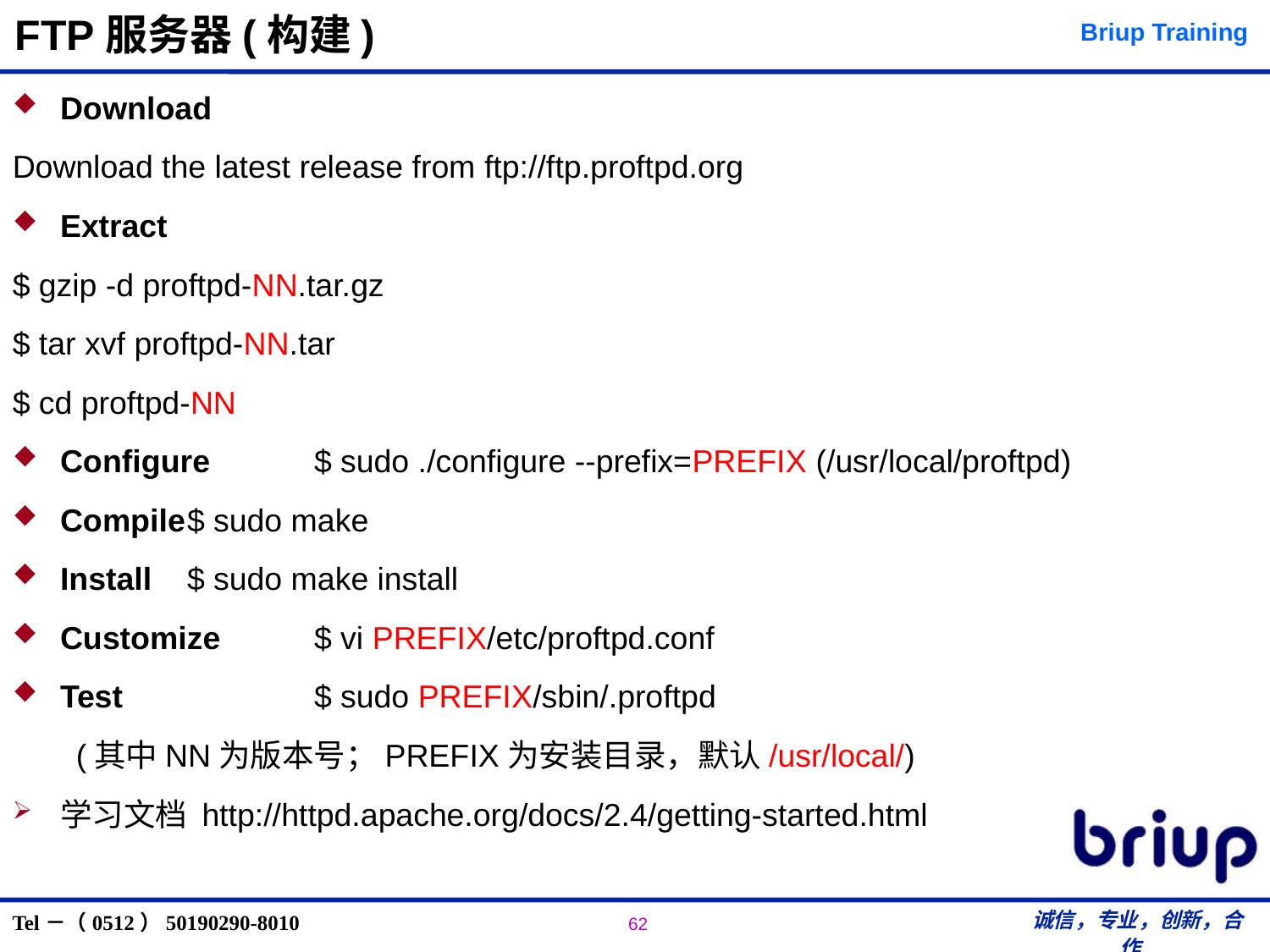

# FTP服务器(构建)
Download
Download the latest release from ftp://ftp.proftpd.org
Extract
$ gzip -d proftpd-NN.tar.gz
$ tar xvf proftpd-NN.tar
$ cd proftpd-NN
Configure	$ sudo ./configure --prefix=PREFIX (/usr/local/proftpd)
Compile	$ sudo make
Install	$ sudo make install
Customize	$ vi PREFIX/etc/proftpd.conf
Test		$ sudo PREFIX/sbin/.proftpd
(其中NN为版本号；PREFIX为安装目录，默认/usr/local/)
学习文档 http://httpd.apache.org/docs/2.4/getting-started.html